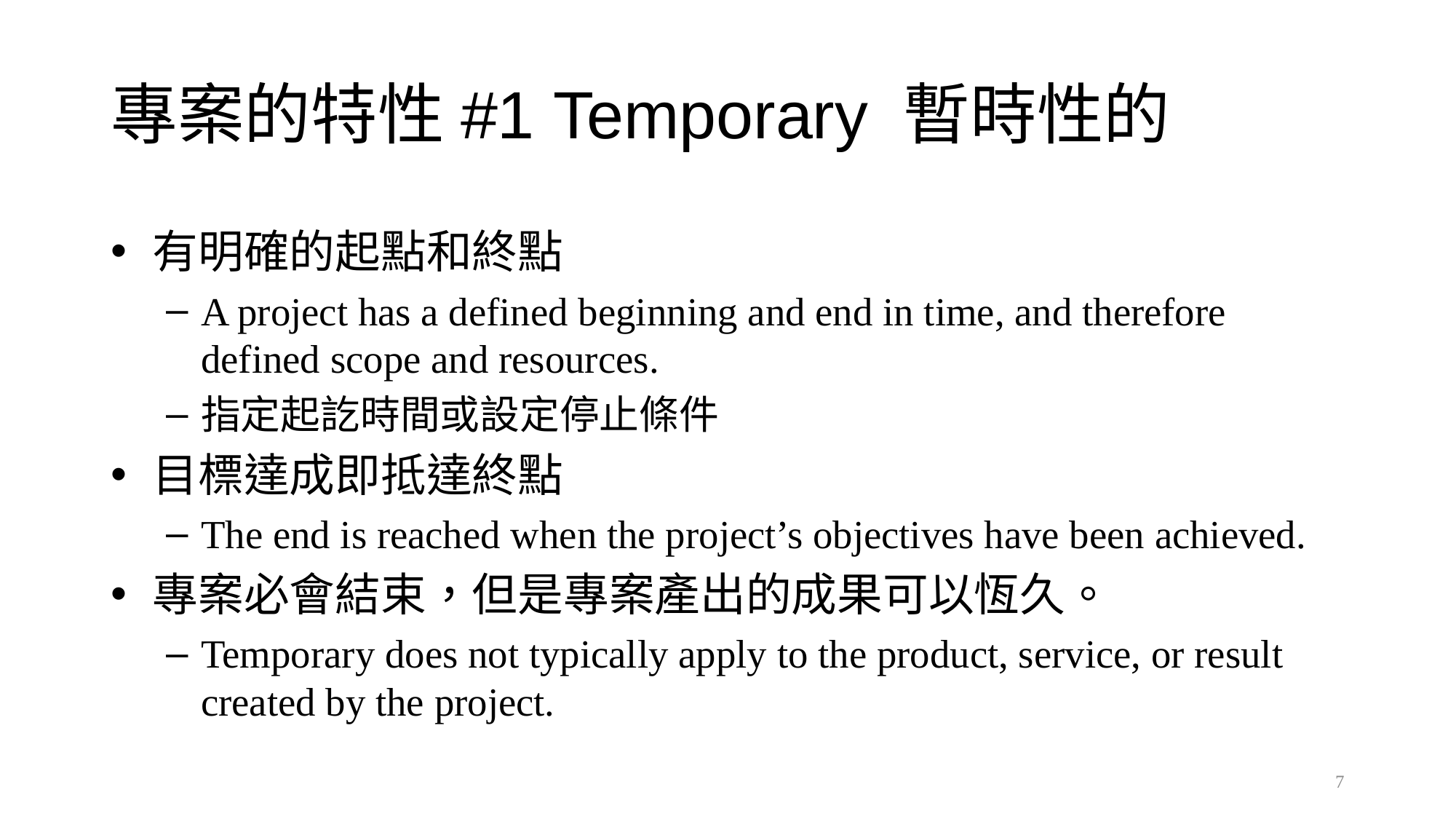

# 專案的特性#1 Temporary 暫時性的
有明確的起點和終點
A project has a defined beginning and end in time, and therefore defined scope and resources.
指定起訖時間或設定停止條件
目標達成即抵達終點
The end is reached when the project’s objectives have been achieved.
專案必會結束，但是專案產出的成果可以恆久。
Temporary does not typically apply to the product, service, or result created by the project.

7